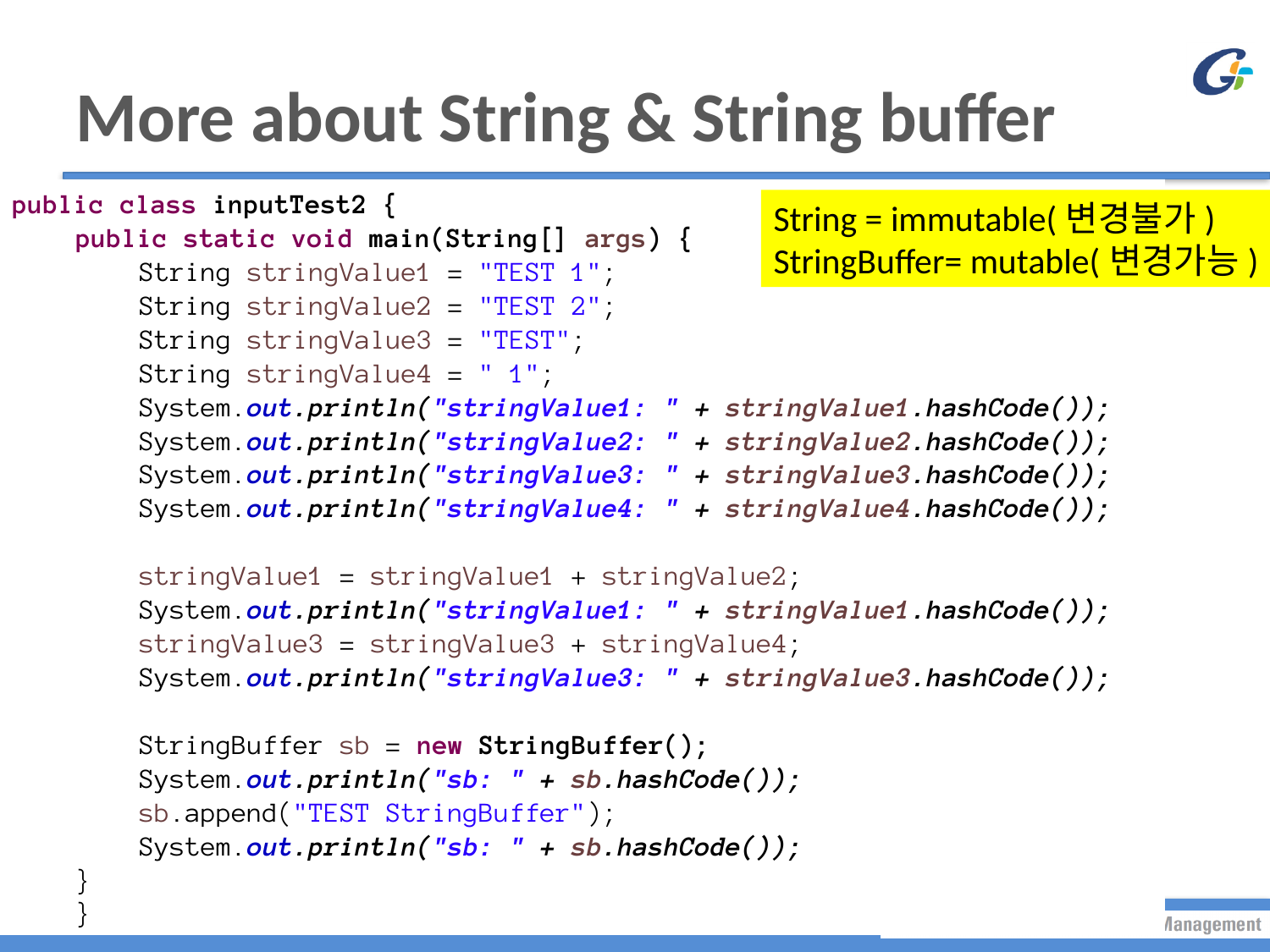

# More about String & String buffer
public class inputTest2 {
public static void main(String[] args) {
String stringValue1 = "TEST 1";
String stringValue2 = "TEST 2";
String stringValue3 = "TEST";
String stringValue4 = " 1";
System.out.println("stringValue1: " + stringValue1.hashCode());
System.out.println("stringValue2: " + stringValue2.hashCode());
System.out.println("stringValue3: " + stringValue3.hashCode());
System.out.println("stringValue4: " + stringValue4.hashCode());

stringValue1 = stringValue1 + stringValue2;
System.out.println("stringValue1: " + stringValue1.hashCode());
stringValue3 = stringValue3 + stringValue4;
System.out.println("stringValue3: " + stringValue3.hashCode());

StringBuffer sb = new StringBuffer();
System.out.println("sb: " + sb.hashCode());
sb.append("TEST StringBuffer");
System.out.println("sb: " + sb.hashCode());
}
}
String = immutable(변경불가)
StringBuffer= mutable(변경가능)